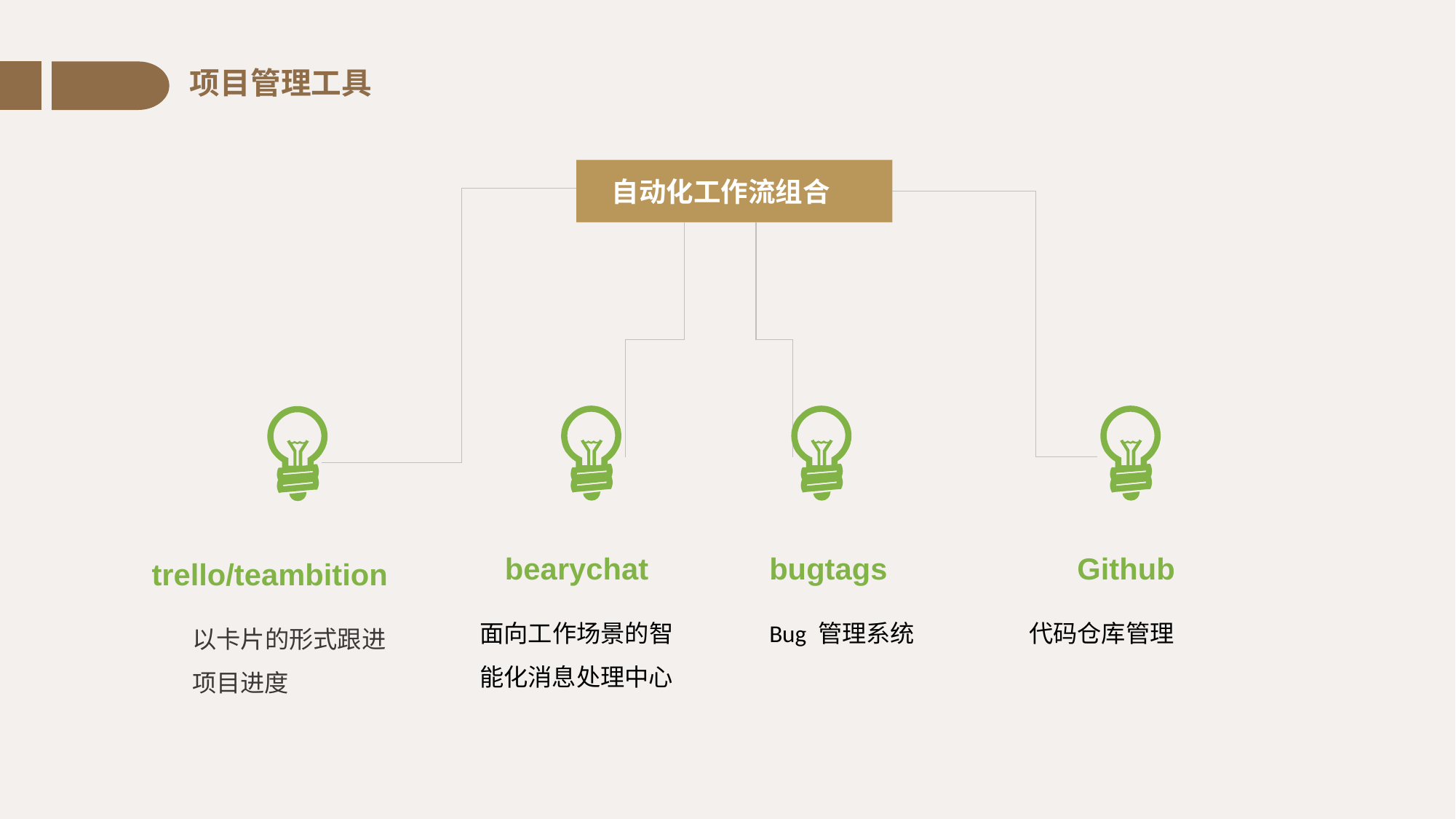

项目管理工具

自动化工作流组合

bearychat
bugtags
Github
trello/teambition
面向工作场景的智能化消息处理中心
Bug 管理系统
代码仓库管理
以卡片的形式跟进项目进度